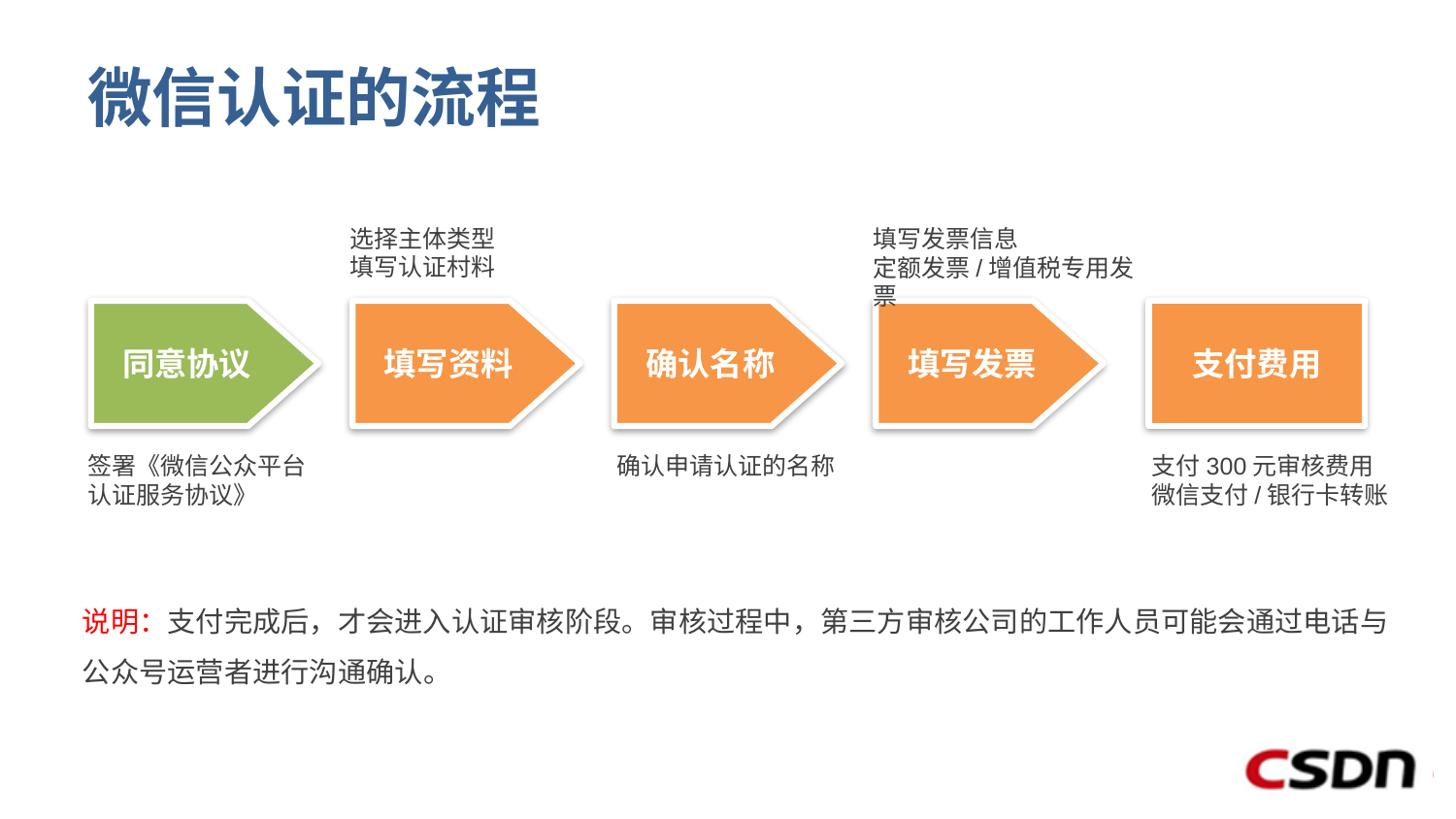

# 微信认证的流程
选择主体类型
填写认证村料
填写发票信息
定额发票/增值税专用发票
同意协议
填写资料
确认名称
填写发票
支付费用
签署《微信公众平台认证服务协议》
确认申请认证的名称
支付300元审核费用
微信支付/银行卡转账
说明：支付完成后，才会进入认证审核阶段。审核过程中，第三方审核公司的工作人员可能会通过电话与公众号运营者进行沟通确认。